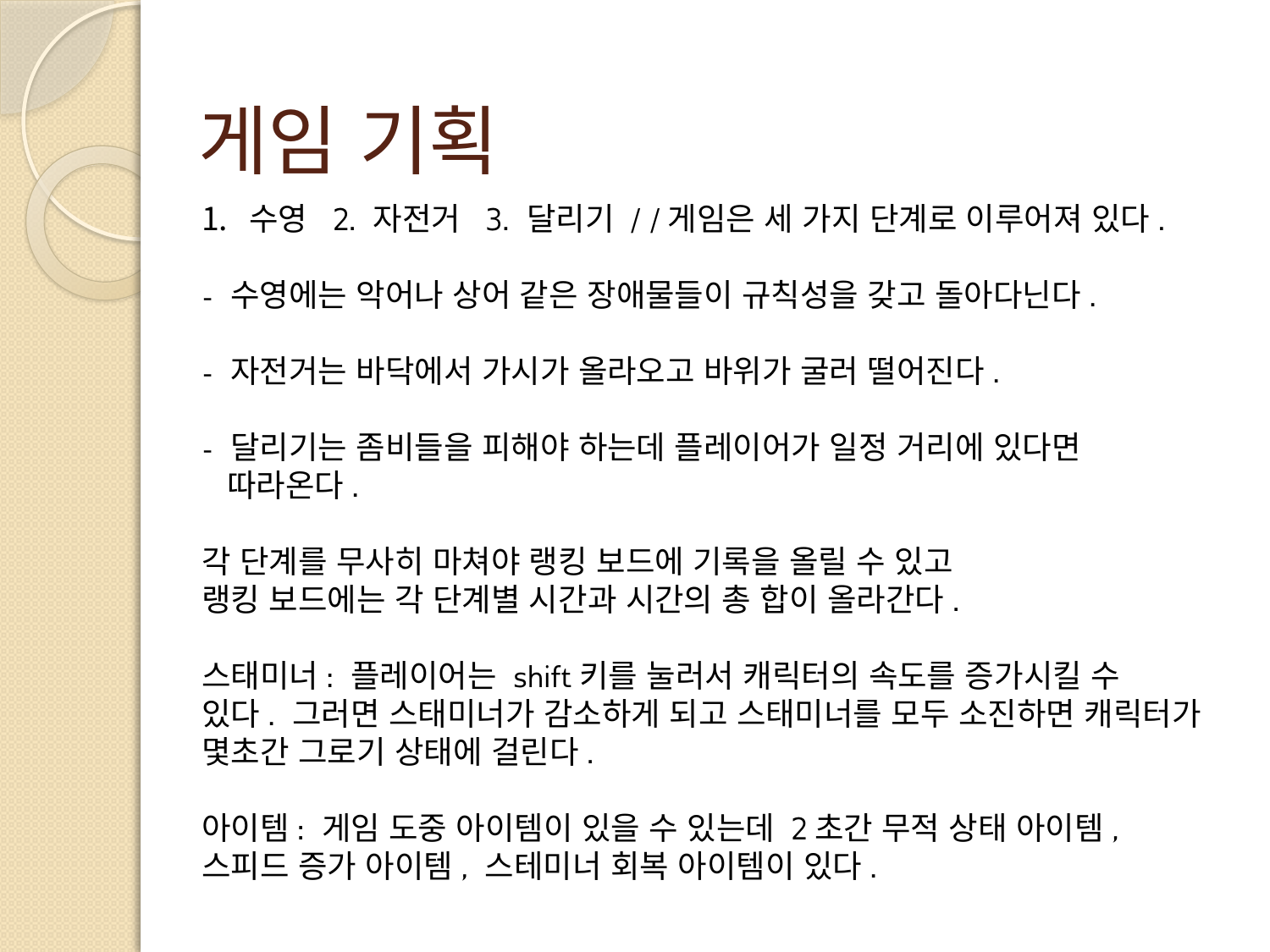

게임 기획
수영  2. 자전거  3. 달리기 / /게임은 세 가지 단계로 이루어져 있다.

- 수영에는 악어나 상어 같은 장애물들이 규칙성을 갖고 돌아다닌다.

- 자전거는 바닥에서 가시가 올라오고 바위가 굴러 떨어진다.

- 달리기는 좀비들을 피해야 하는데 플레이어가 일정 거리에 있다면
  따라온다.

각 단계를 무사히 마쳐야 랭킹 보드에 기록을 올릴 수 있고
랭킹 보드에는 각 단계별 시간과 시간의 총 합이 올라간다.

스태미너: 플레이어는 shift키를 눌러서 캐릭터의 속도를 증가시킬 수
있다. 그러면 스태미너가 감소하게 되고 스태미너를 모두 소진하면 캐릭터가 몇초간 그로기 상태에 걸린다.

아이템: 게임 도중 아이템이 있을 수 있는데 2초간 무적 상태 아이템,
스피드 증가 아이템, 스테미너 회복 아이템이 있다.